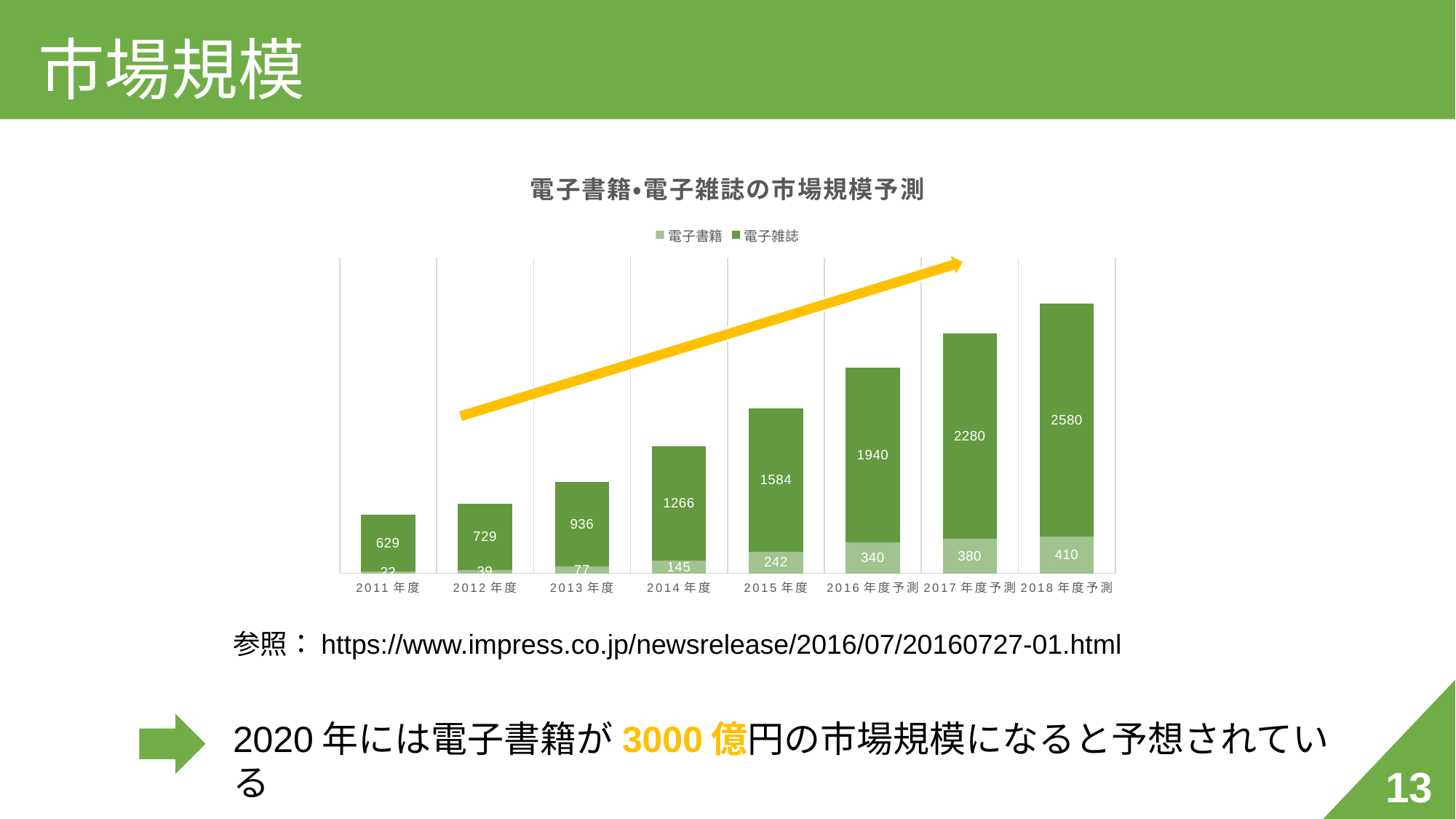

市場規模

### Chart: 電子書籍・電子雑誌の市場規模予測

| Category | 電子書籍 | 電子雑誌 |
|---|---|---|
| 2011年度 | 22.0 | 629.0 |
| 2012年度 | 39.0 | 729.0 |
| 2013年度 | 77.0 | 936.0 |
| 2014年度 | 145.0 | 1266.0 |
| 2015年度 | 242.0 | 1584.0 |
| 2016年度予測 | 340.0 | 1940.0 |
| 2017年度予測 | 380.0 | 2280.0 |
| 2018年度予測 | 410.0 | 2580.0 |
参照：https://www.impress.co.jp/newsrelease/2016/07/20160727-01.html

2020年には電子書籍が3000億円の市場規模になると予想されている
13